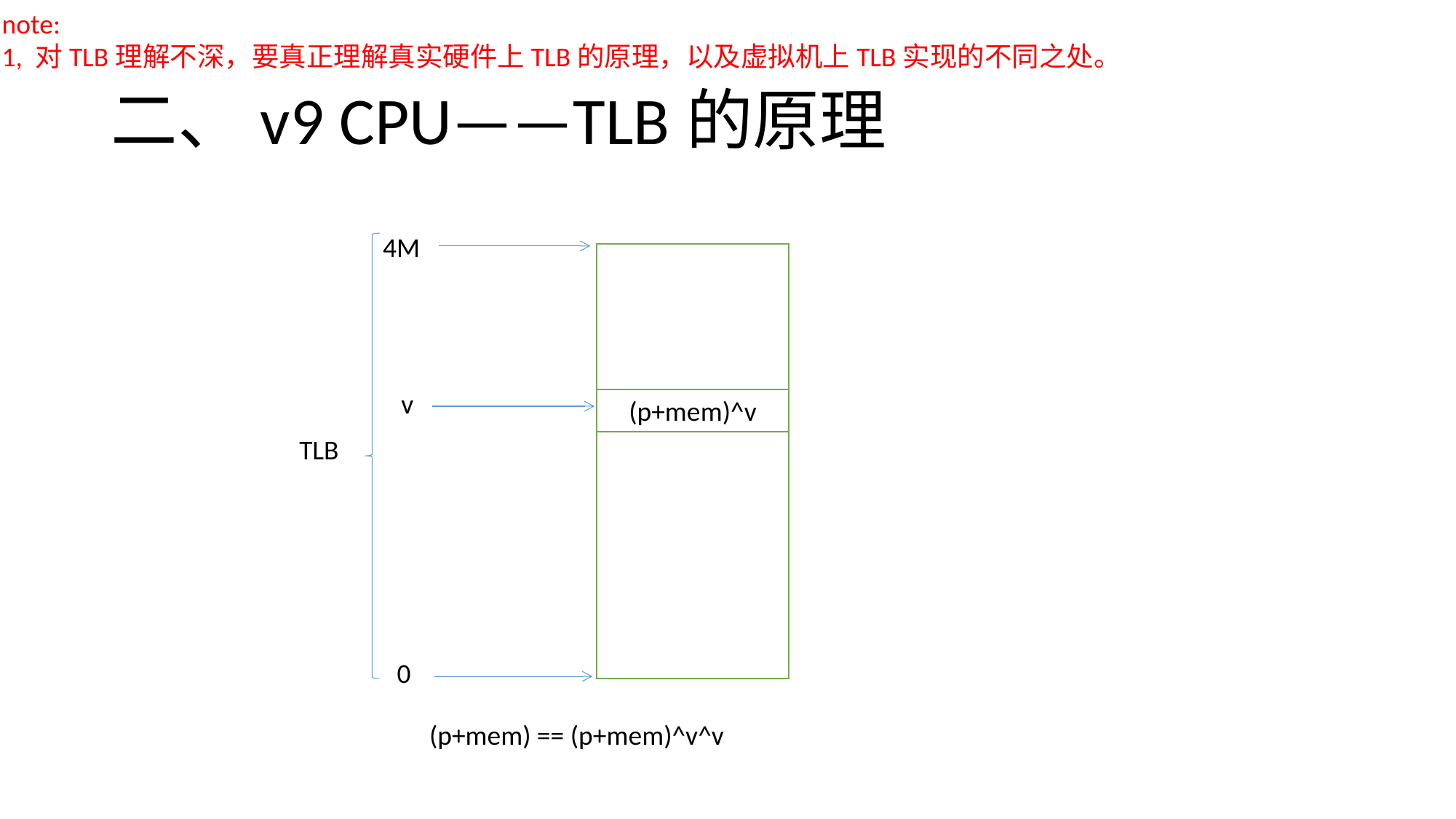

note:
1, 对TLB理解不深，要真正理解真实硬件上TLB的原理，以及虚拟机上TLB实现的不同之处。
# 二、v9 CPU——TLB的原理
4M

v
(p+mem)^v
TLB
0
(p+mem) == (p+mem)^v^v